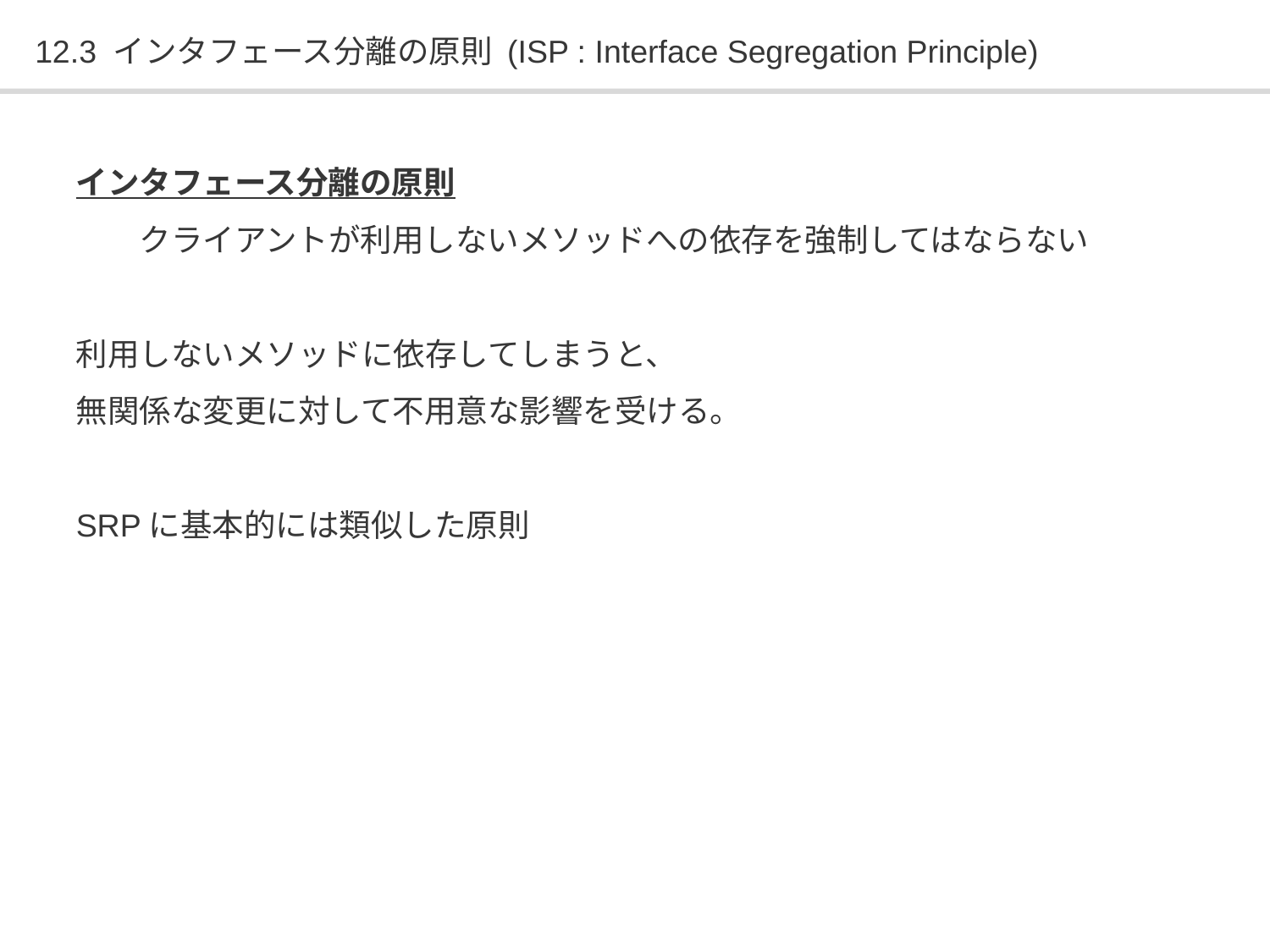

# 12.3 インタフェース分離の原則 (ISP : Interface Segregation Principle)
インタフェース分離の原則
クライアントが利用しないメソッドへの依存を強制してはならない

利用しないメソッドに依存してしまうと、
無関係な変更に対して不用意な影響を受ける。

SRPに基本的には類似した原則